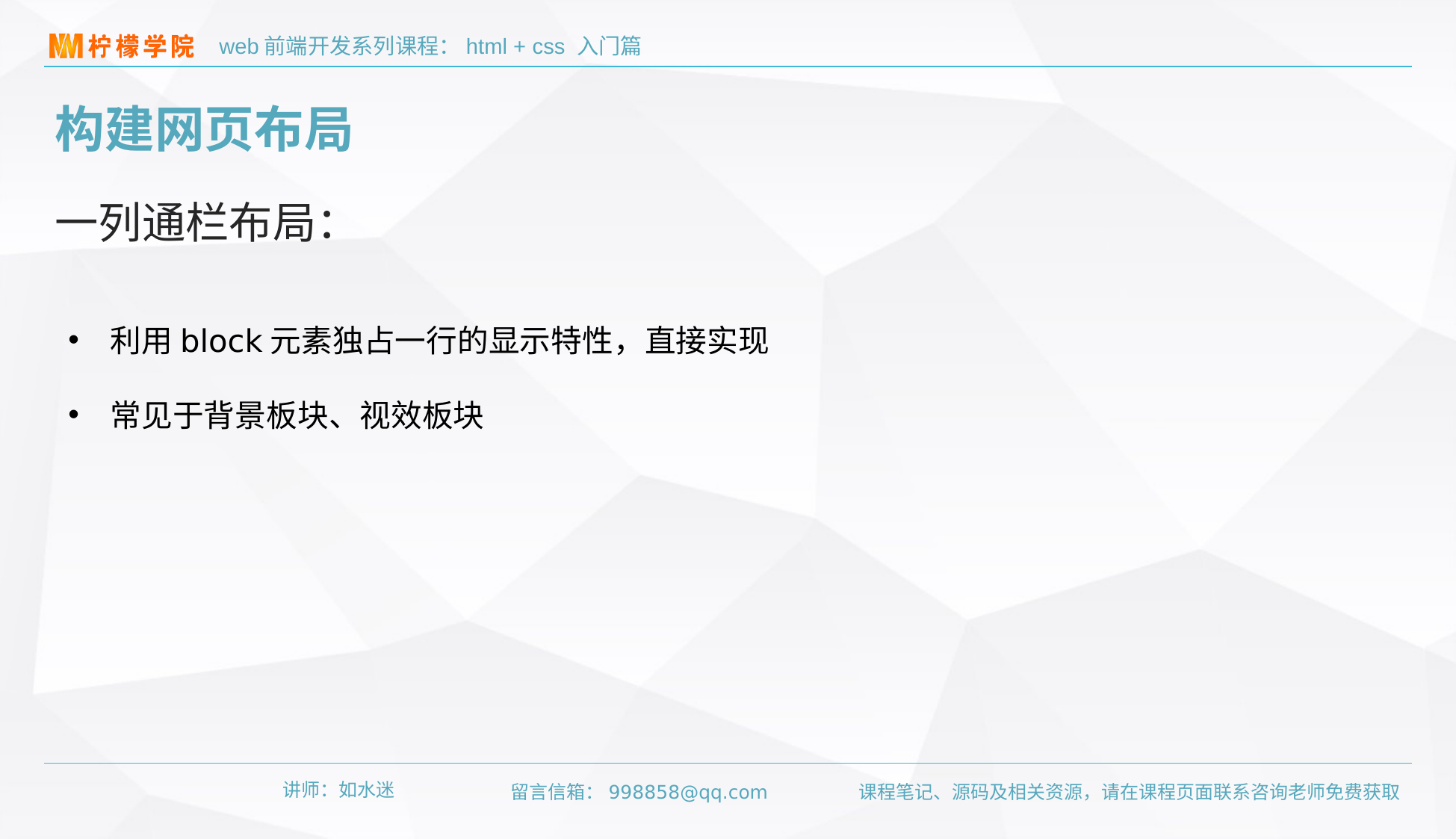

构建网页布局
一列通栏布局：
利用block元素独占一行的显示特性，直接实现
常见于背景板块、视效板块